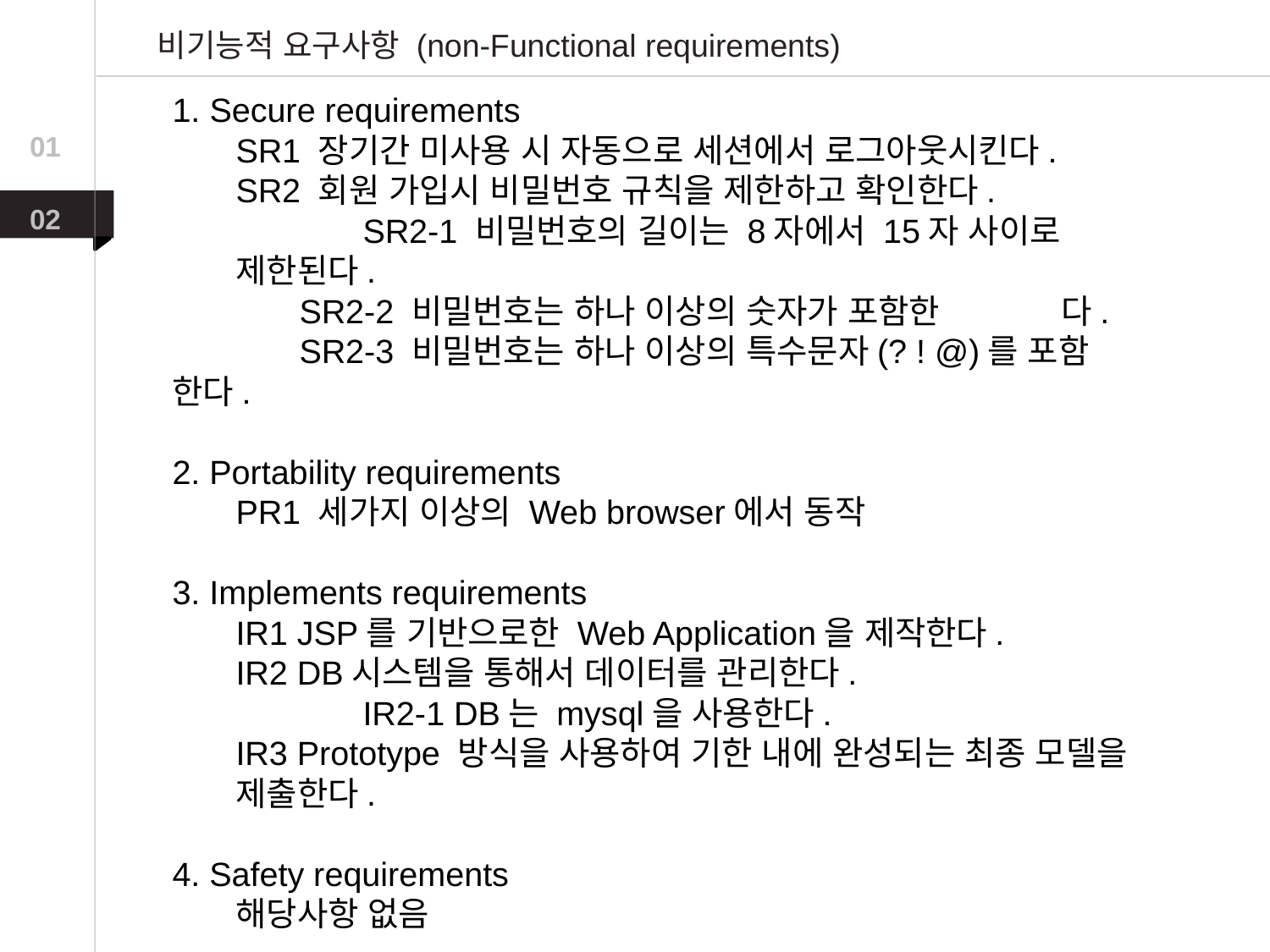

비기능적 요구사항 (non-Functional requirements)
1. Secure requirements
SR1 장기간 미사용 시 자동으로 세션에서 로그아웃시킨다.
SR2 회원 가입시 비밀번호 규칙을 제한하고 확인한다.
	SR2-1 비밀번호의 길이는 8자에서 15자 사이로 	제한된다.
	SR2-2 비밀번호는 하나 이상의 숫자가 포함한	다.
	SR2-3 비밀번호는 하나 이상의 특수문자(? ! @)를 포함	한다.

2. Portability requirements
PR1 세가지 이상의 Web browser에서 동작

3. Implements requirements
IR1 JSP를 기반으로한 Web Application을 제작한다.
IR2 DB시스템을 통해서 데이터를 관리한다.
	IR2-1 DB는 mysql을 사용한다.
IR3 Prototype 방식을 사용하여 기한 내에 완성되는 최종 모델을 제출한다.

4. Safety requirements
해당사항 없음

01

02